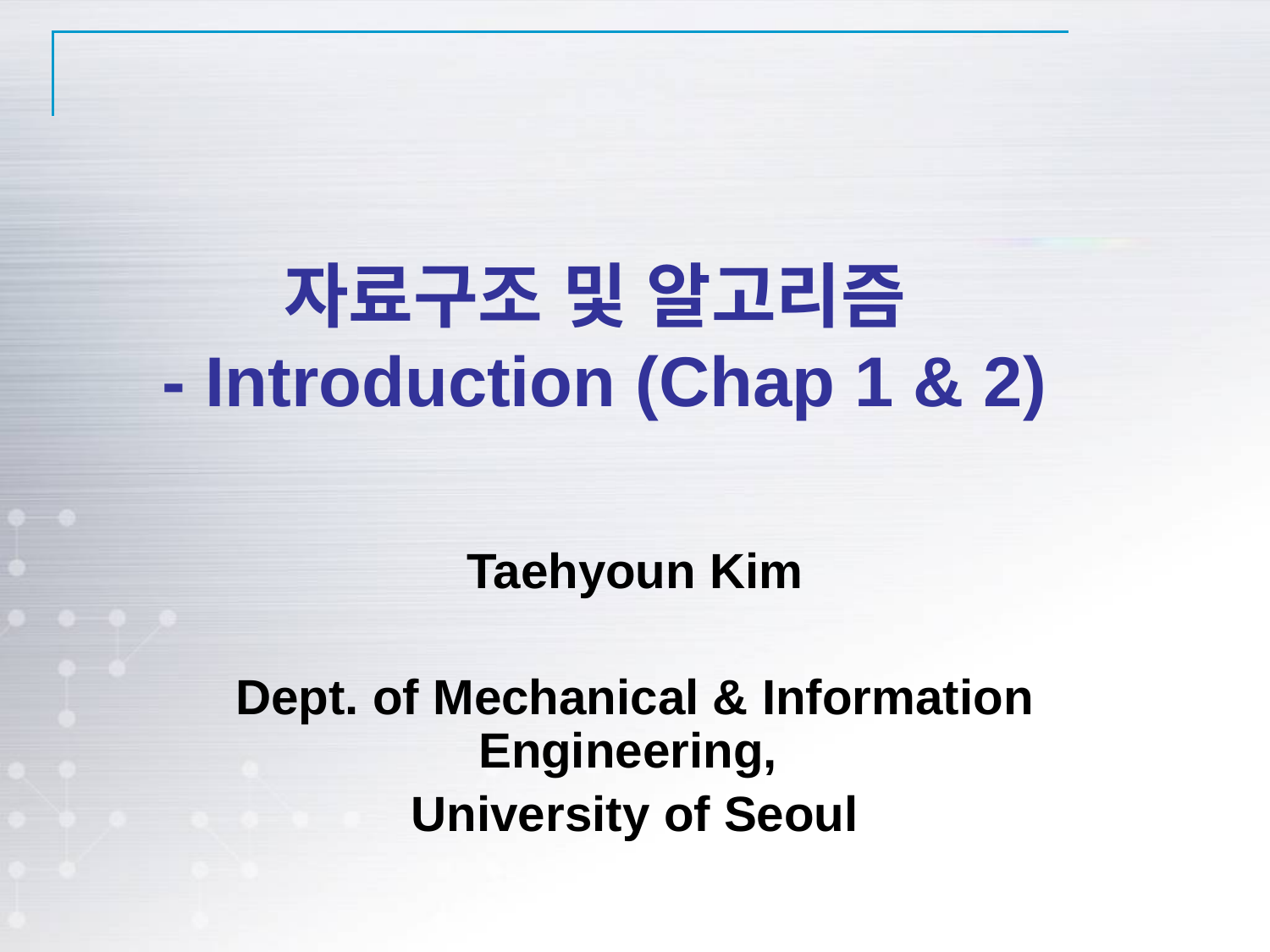

# 자료구조 및 알고리즘 - Introduction (Chap 1 & 2)
Taehyoun Kim

Dept. of Mechanical & Information Engineering,
University of Seoul